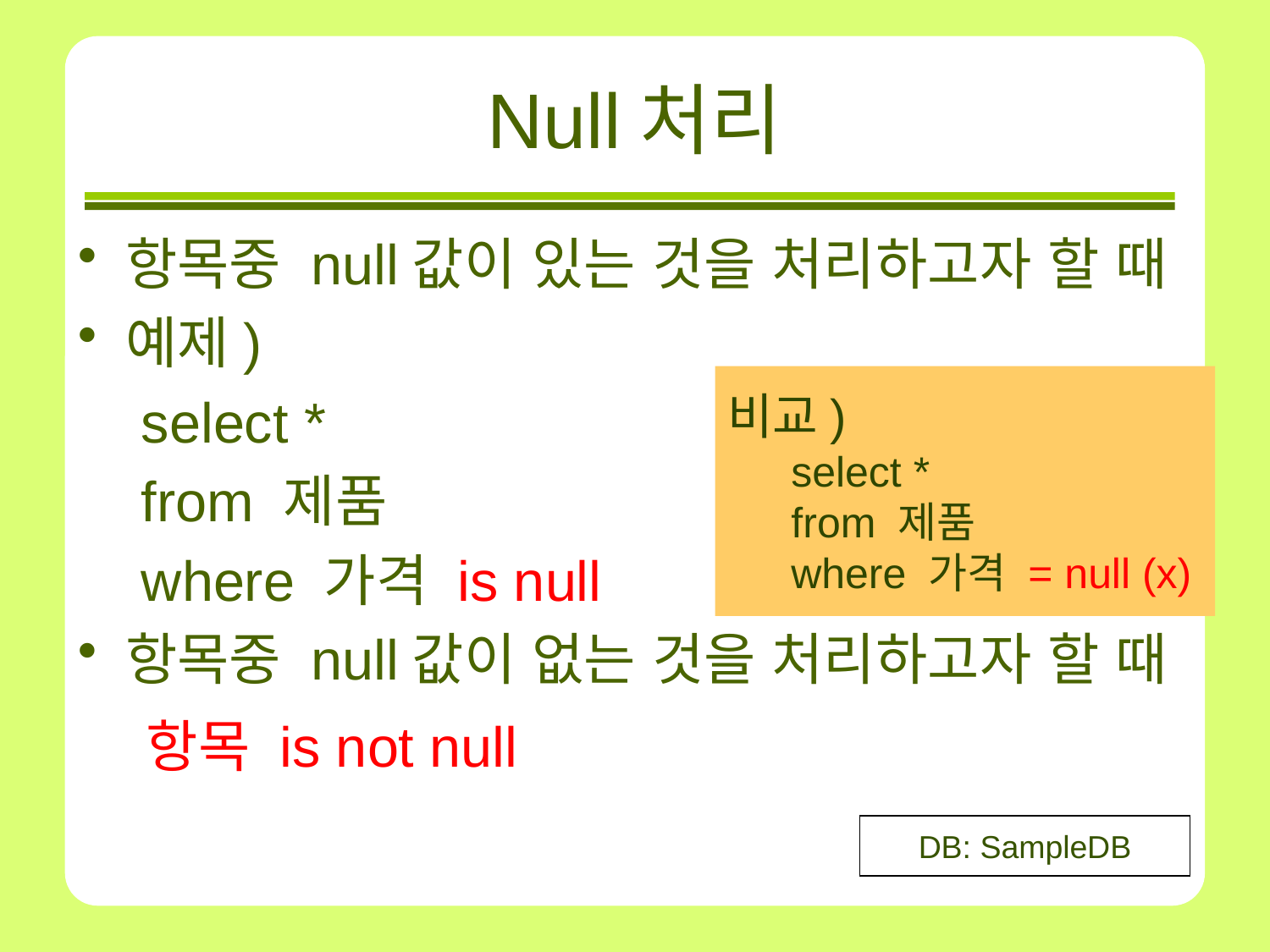

# Null처리
항목중 null값이 있는 것을 처리하고자 할 때
예제)
select *
from 제품
where 가격 is null
항목중 null값이 없는 것을 처리하고자 할 때
   항목 is not null
비교)
select *
from 제품
where 가격 = null (x)
DB: SampleDB